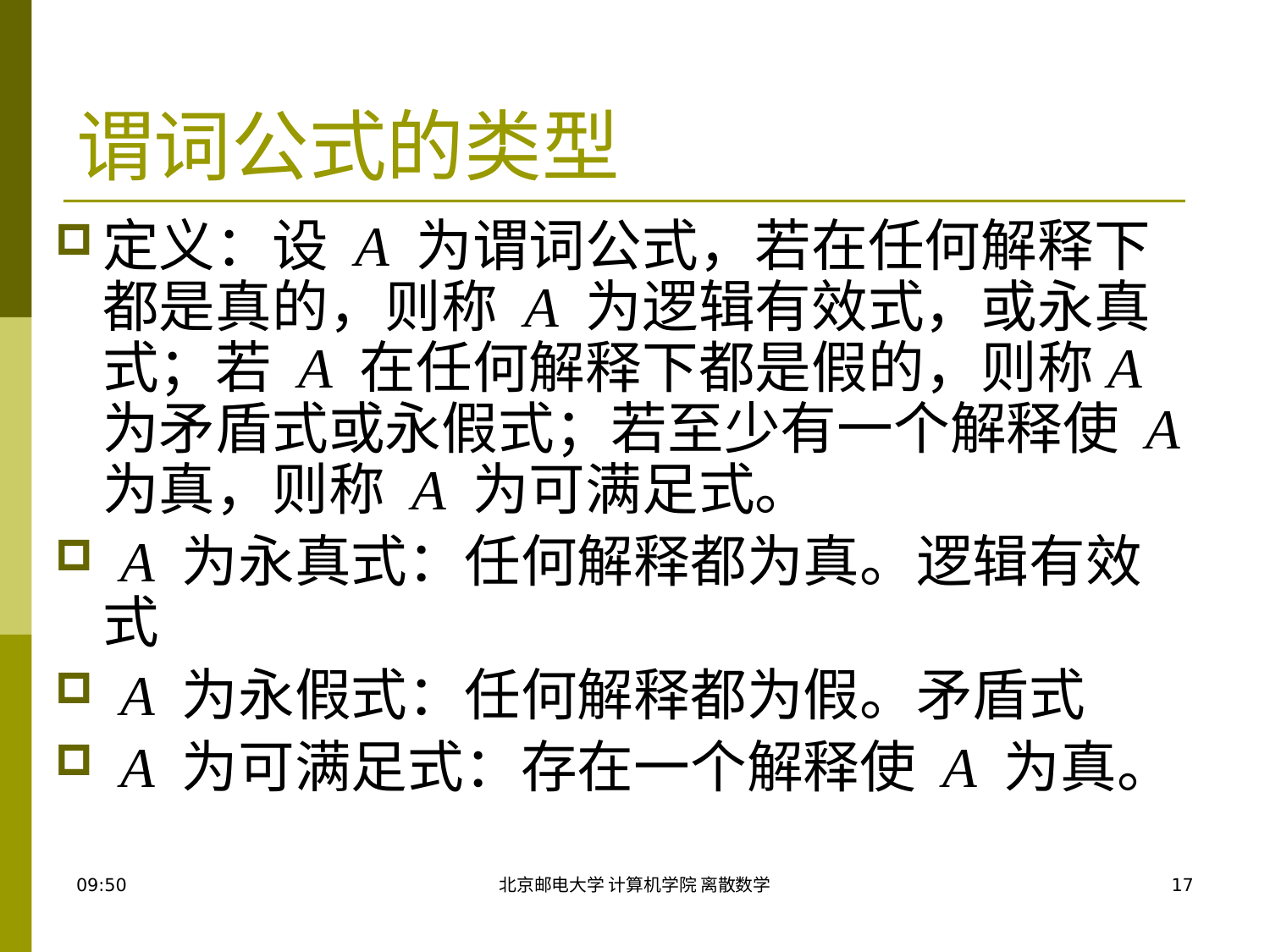

# 谓词公式的类型
定义：设 A 为谓词公式，若在任何解释下都是真的，则称 A 为逻辑有效式，或永真式；若 A 在任何解释下都是假的，则称A 为矛盾式或永假式；若至少有一个解释使 A 为真，则称 A 为可满足式。
 A 为永真式：任何解释都为真。逻辑有效式
 A 为永假式：任何解释都为假。矛盾式
 A 为可满足式：存在一个解释使 A 为真。
09:50
北京邮电大学 计算机学院 离散数学
17